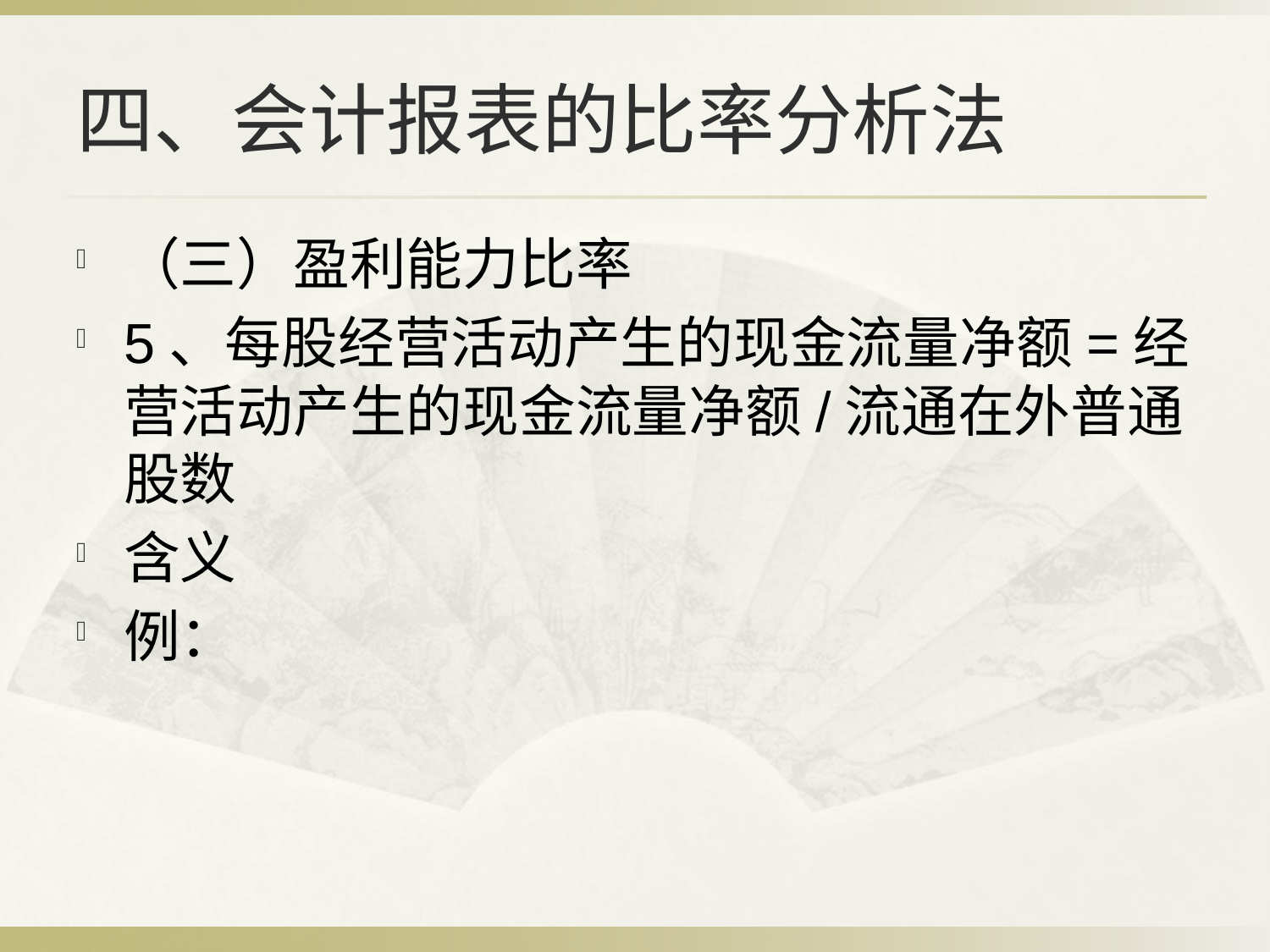

# 四、会计报表的比率分析法
（三）盈利能力比率
5、每股经营活动产生的现金流量净额=经营活动产生的现金流量净额/流通在外普通股数
含义
例：